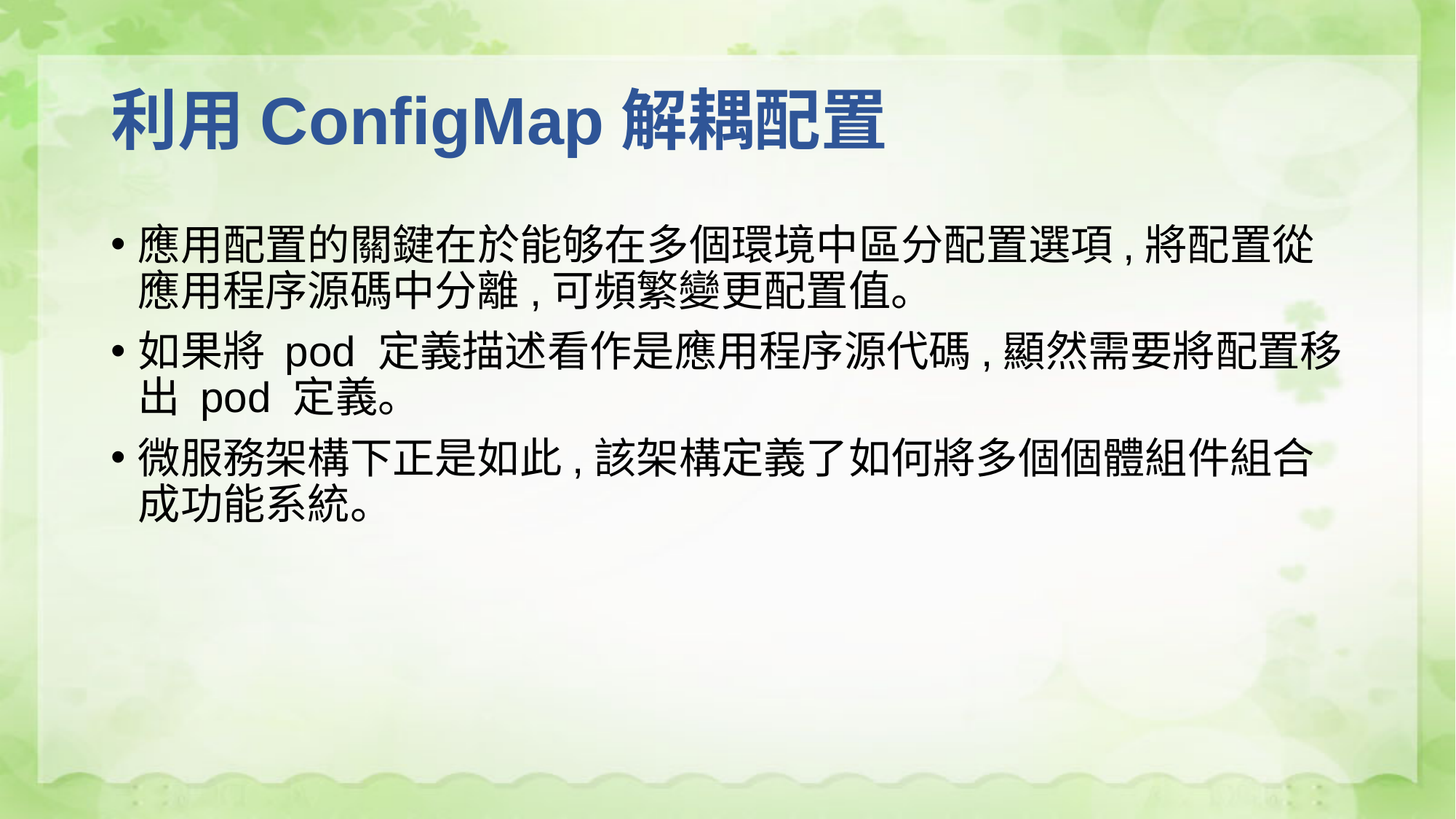

# 利用ConfigMap解耦配置
應用配置的關鍵在於能够在多個環境中區分配置選項,將配置從應用程序源碼中分離,可頻繁變更配置值。
如果將 pod 定義描述看作是應用程序源代碼,顯然需要將配置移出 pod 定義。
微服務架構下正是如此,該架構定義了如何將多個個體組件組合成功能系統。